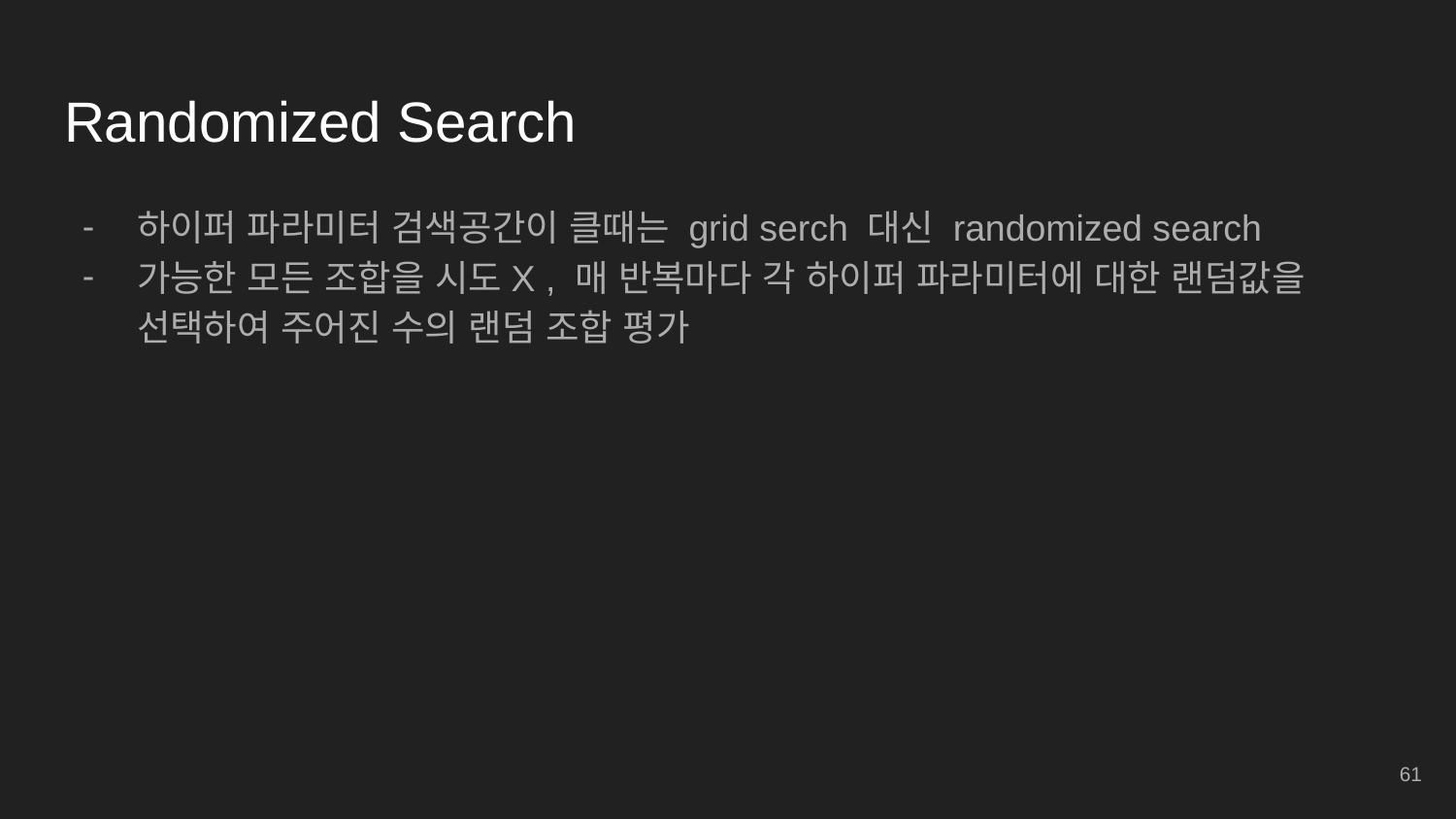

# Randomized Search
하이퍼 파라미터 검색공간이 클때는 grid serch 대신 randomized search
가능한 모든 조합을 시도X , 매 반복마다 각 하이퍼 파라미터에 대한 랜덤값을 선택하여 주어진 수의 랜덤 조합 평가
61